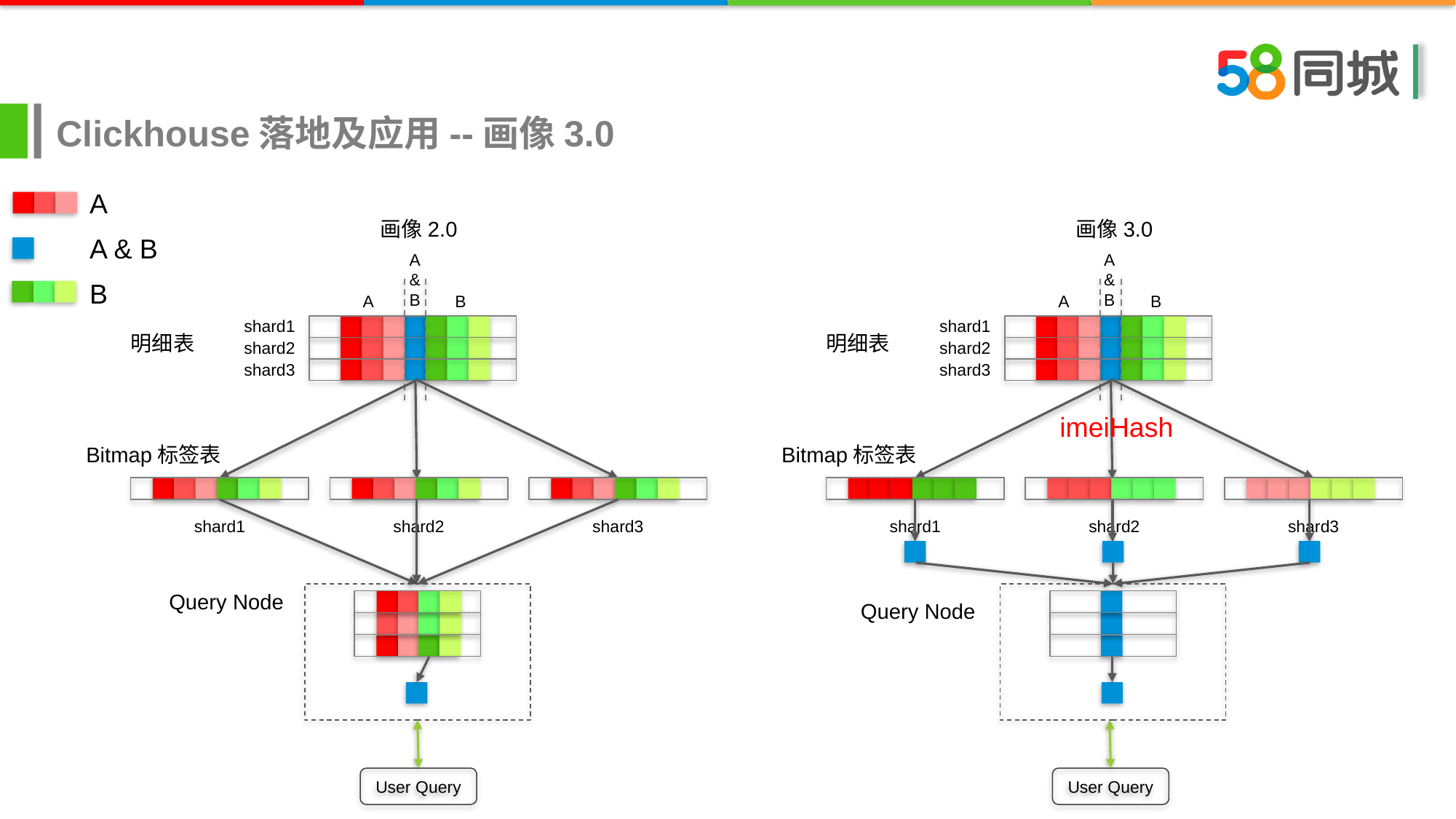

# Clickhouse落地及应用--画像3.0
A

画像2.0
画像3.0
A & B

A
&
B
A
&
B
B

A
B
A
B
shard1
shard1

明细表
明细表
shard2
shard2

shard3
shard3

imeiHash
Bitmap标签表
Bitmap标签表

shard1
shard2
shard3
shard1
shard2
shard3

Query Node

Query Node

User Query
User Query